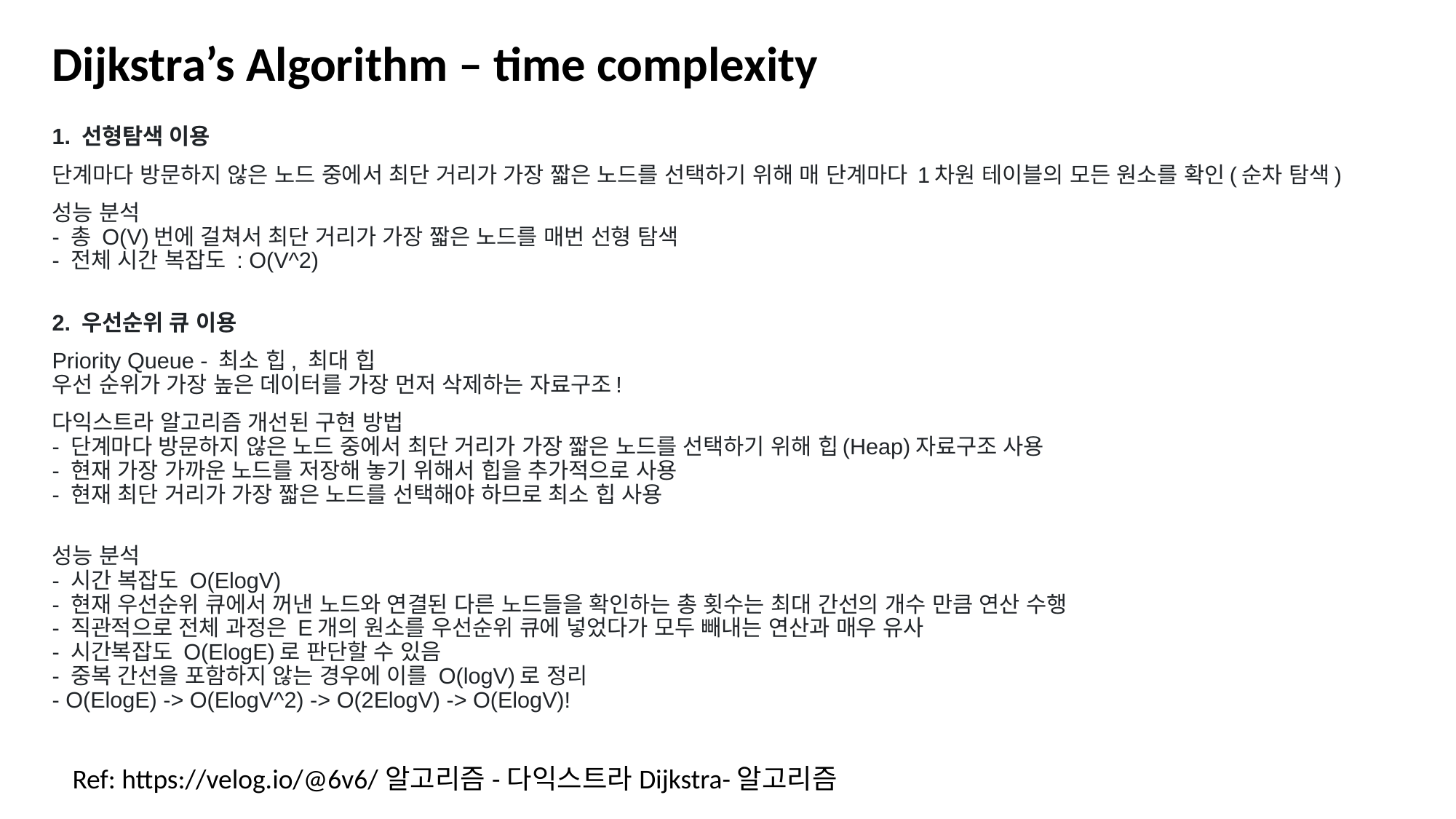

# Dijkstra’s Algorithm – time complexity
1. 선형탐색 이용
단계마다 방문하지 않은 노드 중에서 최단 거리가 가장 짧은 노드를 선택하기 위해 매 단계마다 1차원 테이블의 모든 원소를 확인(순차 탐색)
성능 분석
- 총 O(V)번에 걸쳐서 최단 거리가 가장 짧은 노드를 매번 선형 탐색
- 전체 시간 복잡도 : O(V^2)
2. 우선순위 큐 이용
Priority Queue - 최소 힙, 최대 힙
우선 순위가 가장 높은 데이터를 가장 먼저 삭제하는 자료구조!
다익스트라 알고리즘 개선된 구현 방법
- 단계마다 방문하지 않은 노드 중에서 최단 거리가 가장 짧은 노드를 선택하기 위해 힙(Heap)자료구조 사용
- 현재 가장 가까운 노드를 저장해 놓기 위해서 힙을 추가적으로 사용
- 현재 최단 거리가 가장 짧은 노드를 선택해야 하므로 최소 힙 사용
성능 분석
- 시간 복잡도 O(ElogV)
- 현재 우선순위 큐에서 꺼낸 노드와 연결된 다른 노드들을 확인하는 총 횟수는 최대 간선의 개수 만큼 연산 수행
- 직관적으로 전체 과정은 E개의 원소를 우선순위 큐에 넣었다가 모두 빼내는 연산과 매우 유사
- 시간복잡도 O(ElogE)로 판단할 수 있음
- 중복 간선을 포함하지 않는 경우에 이를 O(logV)로 정리
- O(ElogE) -> O(ElogV^2) -> O(2ElogV) -> O(ElogV)!
Ref: https://velog.io/@6v6/알고리즘-다익스트라Dijkstra-알고리즘